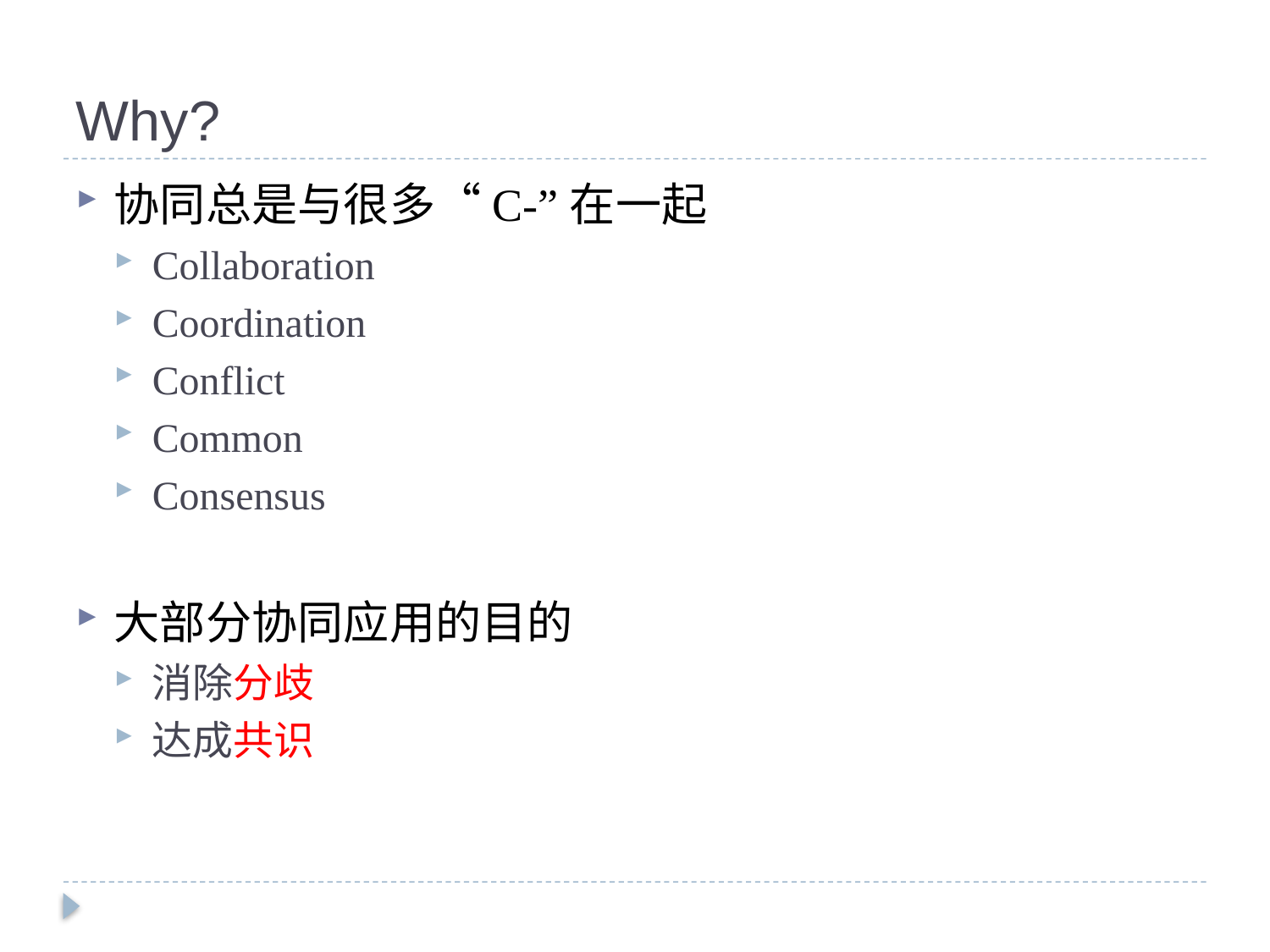

# Why?
协同总是与很多“C-”在一起
Collaboration
Coordination
Conflict
Common
Consensus

大部分协同应用的目的
消除分歧
达成共识